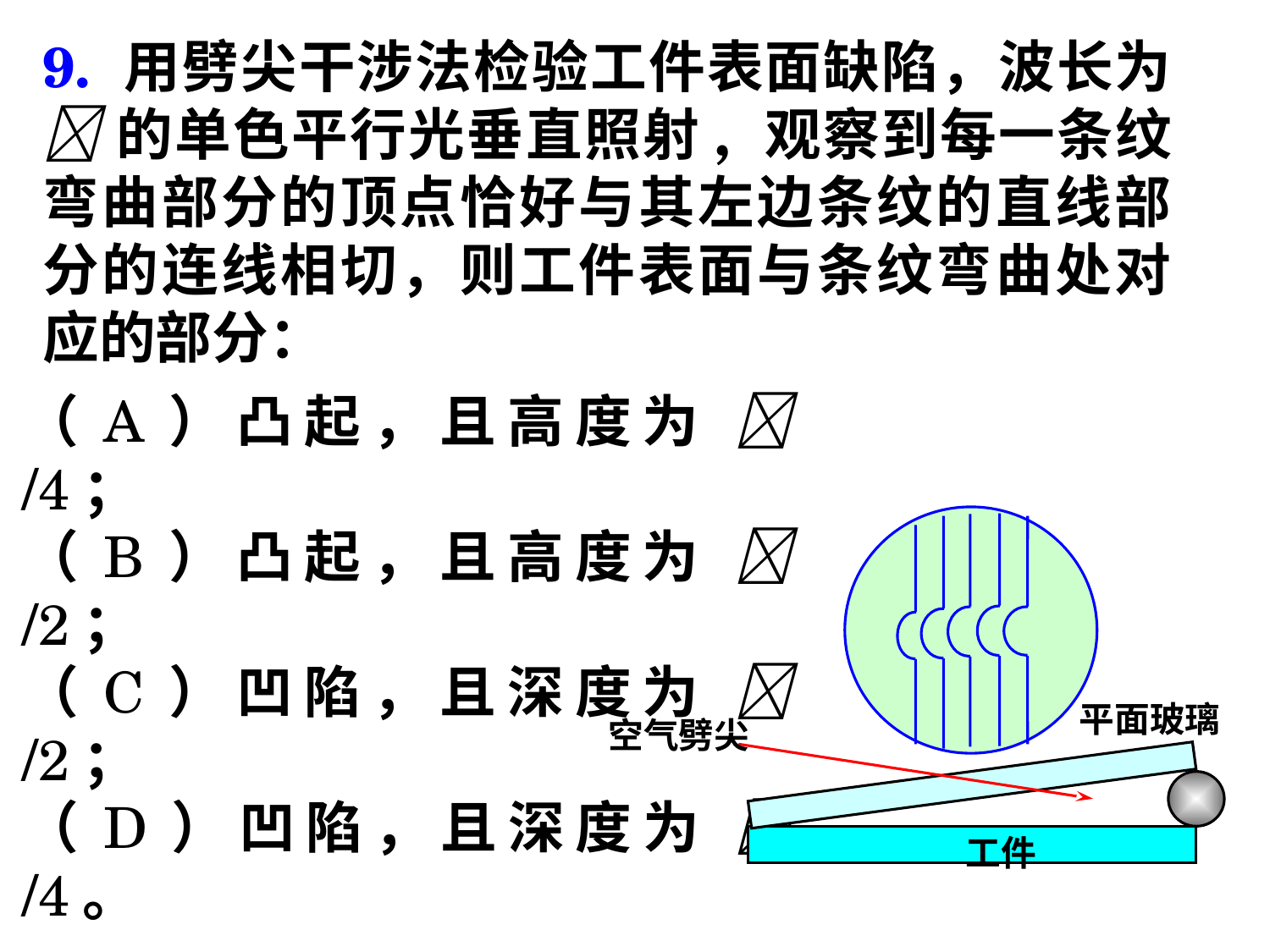

9. 用劈尖干涉法检验工件表面缺陷，波长为 λ 的单色平行光垂直照射, 观察到每一条纹弯曲部分的顶点恰好与其左边条纹的直线部分的连线相切，则工件表面与条纹弯曲处对应的部分：
（A）凸起，且高度为 λ /4；
（B）凸起，且高度为 λ /2；
（C）凹陷，且深度为 λ /2；
（D）凹陷，且深度为 λ /4。

工件

平面玻璃
空气劈尖